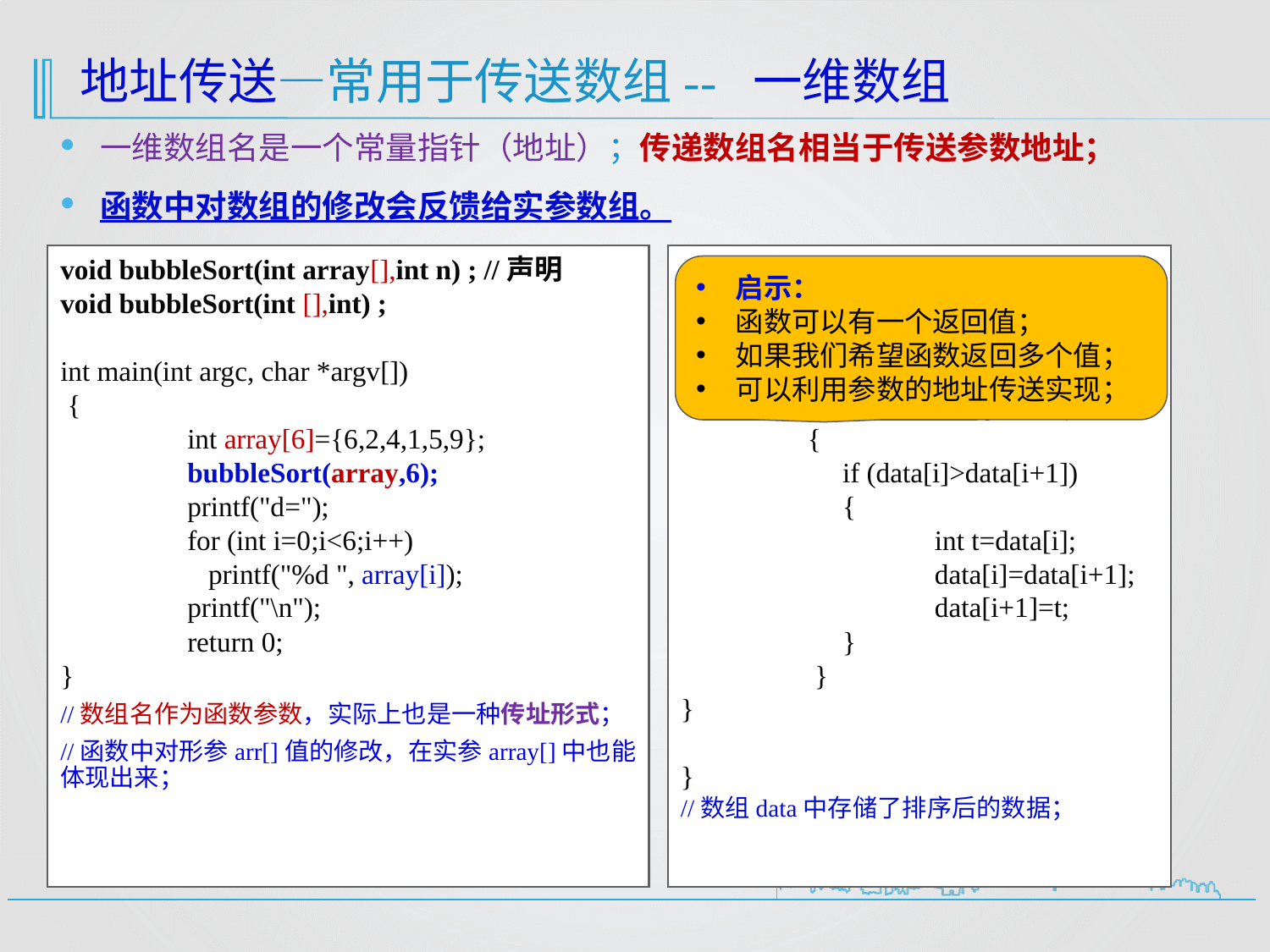

# 地址传送—常用于传送数组--  一维数组
一维数组名是一个常量指针（地址）；传递数组名相当于传送参数地址；
函数中对数组的修改会反馈给实参数组。
void bubbleSort(int array[],int n) ; //声明
void bubbleSort(int [],int) ;

int main(int argc, char *argv[])
 {
	int array[6]={6,2,4,1,5,9};
	bubbleSort(array,6);
	printf("d=");
	for (int i=0;i<6;i++)
	   printf("%d ", array[i]);
	printf("\n");
	return 0;
}
//数组名作为函数参数，实际上也是一种传址形式；
//函数中对形参arr[]值的修改，在实参array[]中也能体现出来；
//函数定义
void bubbleSort(int data[],int n)
{
    for (int j=0;j<n-1;j++)
	for (int i=0;i<n-j-1;i++)
	{
	     if (data[i]>data[i+1])
	     {
	   	int t=data[i];
	   	data[i]=data[i+1];
	   	data[i+1]=t;
	     }
	 }
}

}
//数组data中存储了排序后的数据；
启示：
函数可以有一个返回值；
如果我们希望函数返回多个值；
可以利用参数的地址传送实现；